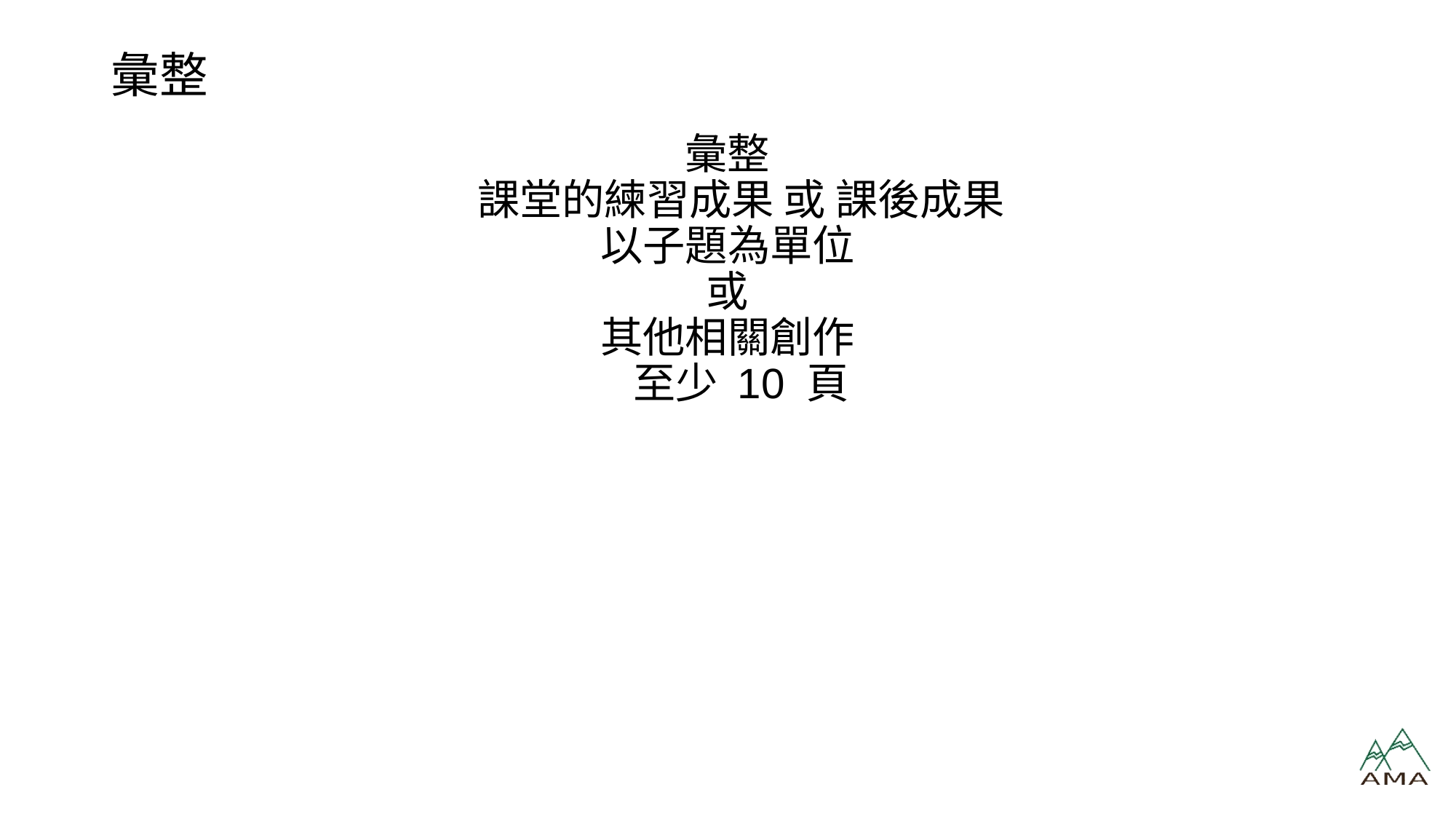

# 彙整
彙整
課堂的練習成果 或 課後成果
以子題為單位
或
其他相關創作
至少 10 頁